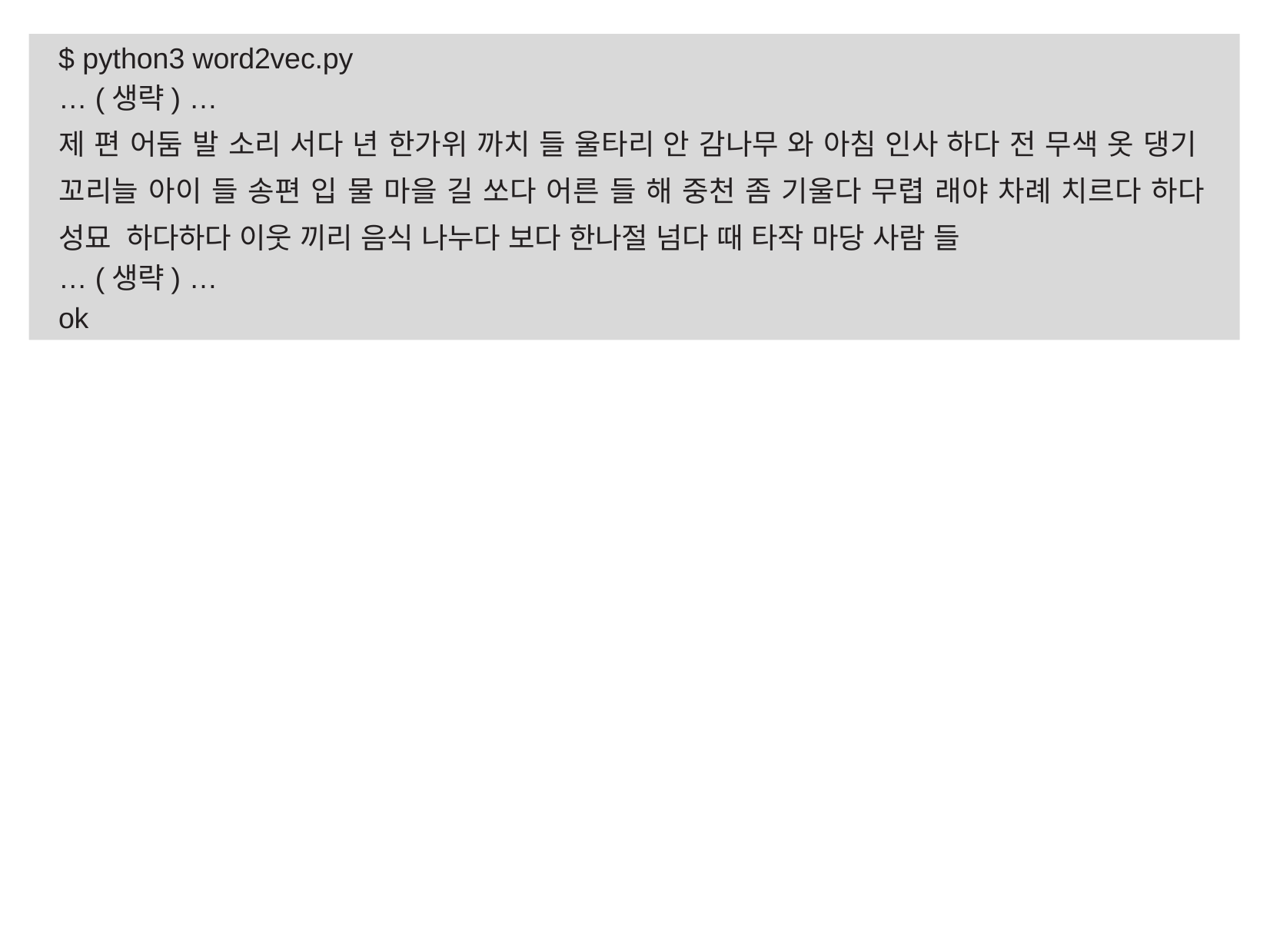

$ python3 word2vec.py
… (생략) …
제 편 어둠 발 소리 서다 년 한가위 까치 들 울타리 안 감나무 와 아침 인사 하다 전 무색 옷 댕기  꼬리늘 아이 들 송편 입 물 마을 길 쏘다 어른 들 해 중천 좀 기울다 무렵 래야 차례 치르다 하다 성묘  하다하다 이웃 끼리 음식 나누다 보다 한나절 넘다 때 타작 마당 사람 들
… (생략) …
ok